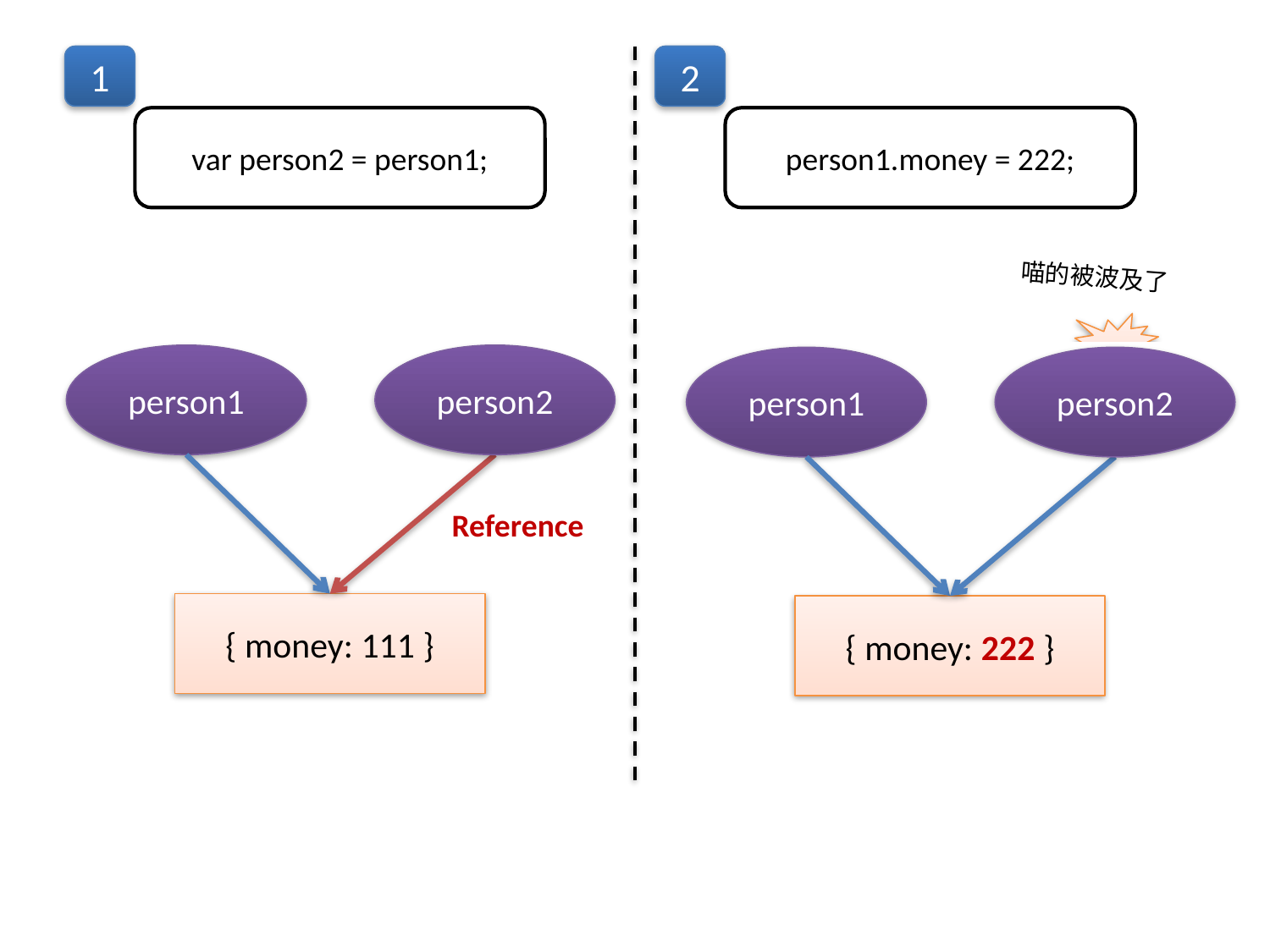

1
2
var person2 = person1;
person1.money = 222;
喵的被波及了

person1
person2
person1
person2
Reference
{ money: 111 }
{ money: 222 }